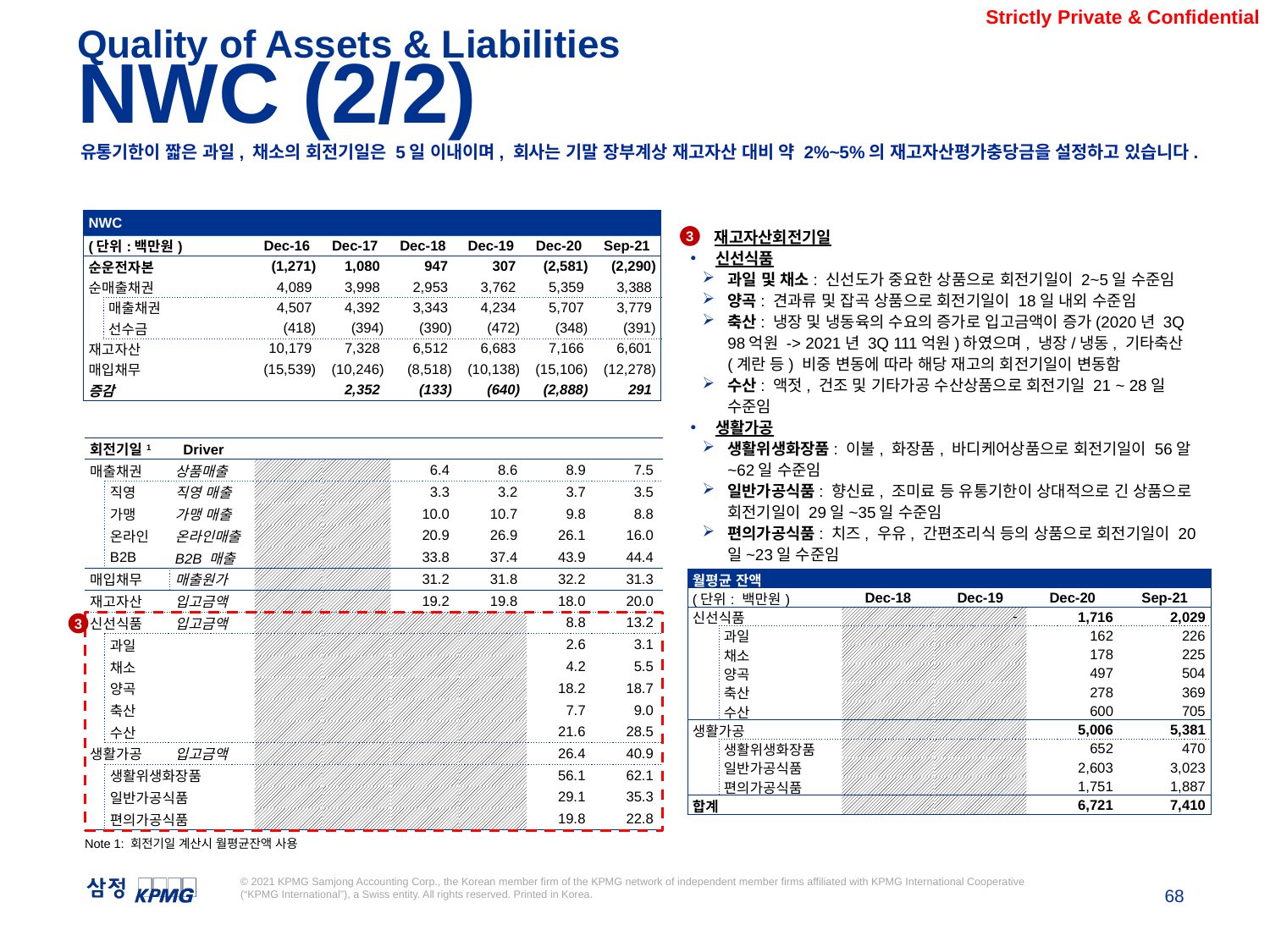

Quality of Assets & Liabilities
NWC (2/2)
유통기한이 짧은 과일, 채소의 회전기일은 5일 이내이며, 회사는 기말 장부계상 재고자산 대비 약 2%~5%의 재고자산평가충당금을 설정하고 있습니다.
| NWC |  |  |  |  |  |  |  |
| --- | --- | --- | --- | --- | --- | --- | --- |
| (단위:백만원) |  | Dec-16 | Dec-17 | Dec-18 | Dec-19 | Dec-20 | Sep-21 |
| 순운전자본 |  | (1,271) | 1,080 | 947 | 307 | (2,581) | (2,290) |
| 순매출채권 |  | 4,089 | 3,998 | 2,953 | 3,762 | 5,359 | 3,388 |
|  | 매출채권 | 4,507 | 4,392 | 3,343 | 4,234 | 5,707 | 3,779 |
|  | 선수금 | (418) | (394) | (390) | (472) | (348) | (391) |
| 재고자산 |  | 10,179 | 7,328 | 6,512 | 6,683 | 7,166 | 6,601 |
| 매입채무 |  | (15,539) | (10,246) | (8,518) | (10,138) | (15,106) | (12,278) |
| 증감 |  |  | 2,352 | (133) | (640) | (2,888) | 291 |
재고자산회전기일
신선식품
과일 및 채소: 신선도가 중요한 상품으로 회전기일이 2~5일 수준임
양곡: 견과류 및 잡곡 상품으로 회전기일이 18일 내외 수준임
축산: 냉장 및 냉동육의 수요의 증가로 입고금액이 증가(2020년 3Q 98억원 -> 2021년 3Q 111억원)하였으며, 냉장/냉동, 기타축산(계란 등) 비중 변동에 따라 해당 재고의 회전기일이 변동함
수산: 액젓, 건조 및 기타가공 수산상품으로 회전기일 21 ~ 28일 수준임
생활가공
생활위생화장품: 이불, 화장품, 바디케어상품으로 회전기일이 56알~62일 수준임
일반가공식품: 향신료, 조미료 등 유통기한이 상대적으로 긴 상품으로 회전기일이 29일~35일 수준임
편의가공식품: 치즈, 우유, 간편조리식 등의 상품으로 회전기일이 20일~23일 수준임

3
| 회전기일1 |  | Driver |  |  |  |  |  |  |
| --- | --- | --- | --- | --- | --- | --- | --- | --- |
| 매출채권 |  | 상품매출 |  |  | 6.4 | 8.6 | 8.9 | 7.5 |
|  | 직영 | 직영 매출 |  |  | 3.3 | 3.2 | 3.7 | 3.5 |
|  | 가맹 | 가맹 매출 |  |  | 10.0 | 10.7 | 9.8 | 8.8 |
|  | 온라인 | 온라인매출 |  |  | 20.9 | 26.9 | 26.1 | 16.0 |
|  | B2B | B2B 매출 |  |  | 33.8 | 37.4 | 43.9 | 44.4 |
| 매입채무 |  | 매출원가 |  |  | 31.2 | 31.8 | 32.2 | 31.3 |
| 재고자산 |  | 입고금액 |  |  | 19.2 | 19.8 | 18.0 | 20.0 |
| 신선식품 |  | 입고금액 |  |  |  |  | 8.8 | 13.2 |
|  | 과일 |  |  |  |  |  | 2.6 | 3.1 |
|  | 채소 |  |  |  |  |  | 4.2 | 5.5 |
|  | 양곡 |  |  |  |  |  | 18.2 | 18.7 |
|  | 축산 |  |  |  |  |  | 7.7 | 9.0 |
|  | 수산 |  |  |  |  |  | 21.6 | 28.5 |
| 생활가공 |  | 입고금액 |  |  |  |  | 26.4 | 40.9 |
|  | 생활위생화장품 |  |  |  |  |  | 56.1 | 62.1 |
|  | 일반가공식품 |  |  |  |  |  | 29.1 | 35.3 |
|  | 편의가공식품 |  |  |  |  |  | 19.8 | 22.8 |
| 월평균 잔액 |  |  |  |  |  |
| --- | --- | --- | --- | --- | --- |
| (단위: 백만원) |  | Dec-18 | Dec-19 | Dec-20 | Sep-21 |
| 신선식품 |  |  | - | 1,716 | 2,029 |
|  | 과일 |  |  | 162 | 226 |
|  | 채소 |  |  | 178 | 225 |
|  | 양곡 |  |  | 497 | 504 |
|  | 축산 |  |  | 278 | 369 |
|  | 수산 |  |  | 600 | 705 |
| 생활가공 |  |  |  | 5,006 | 5,381 |
|  | 생활위생화장품 |  |  | 652 | 470 |
|  | 일반가공식품 |  |  | 2,603 | 3,023 |
|  | 편의가공식품 |  |  | 1,751 | 1,887 |
| 합계 |  |  |  | 6,721 | 7,410 |

3
Note 1: 회전기일 계산시 월평균잔액 사용